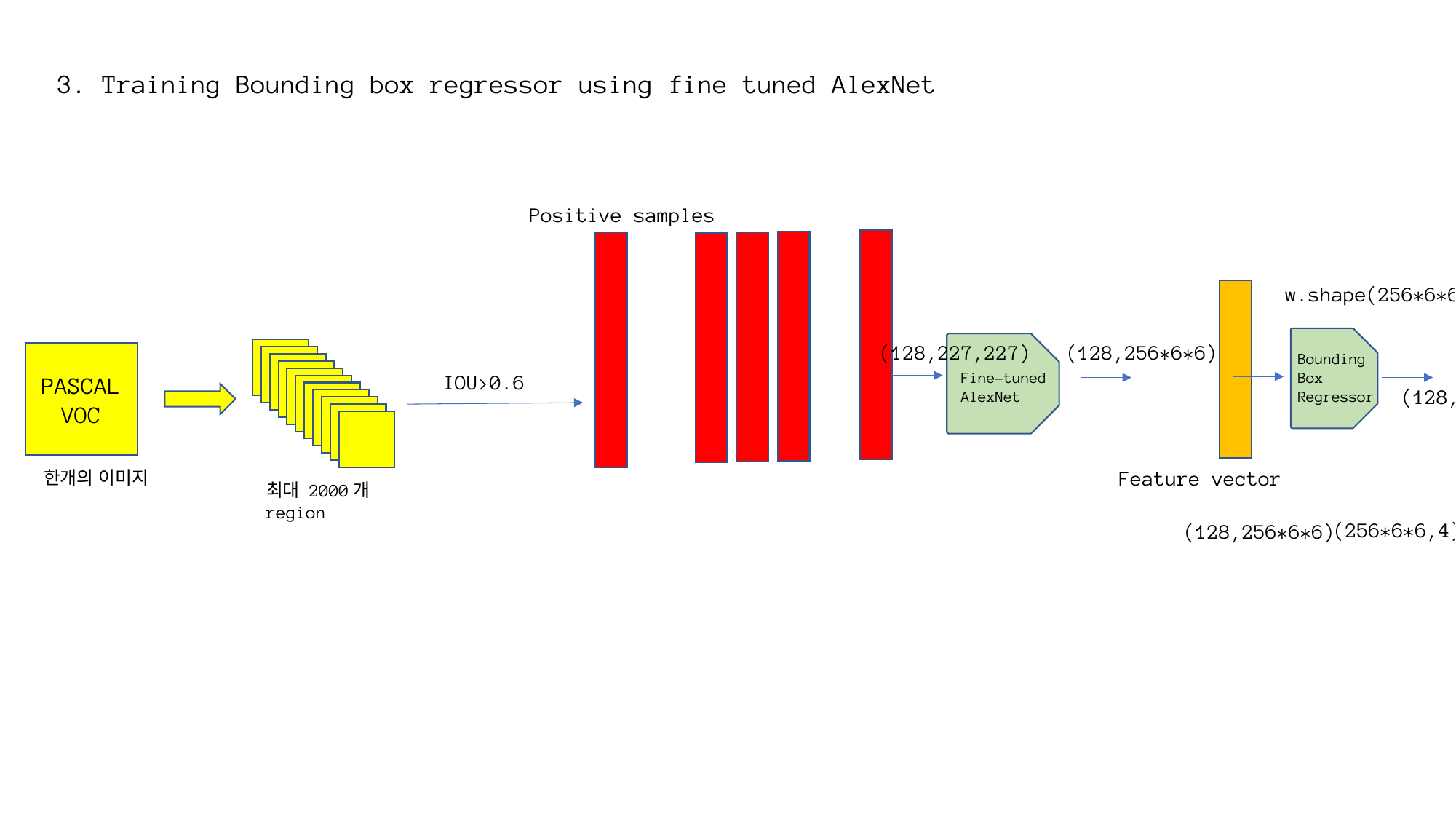

3. Training Bounding box regressor using fine tuned AlexNet
Positive samples

w.shape(256*6*6,4)

(128,256*6*6)
(128,227,227)

PASCAL
VOC
Bounding
Box
Regressor

Fine-tuned
AlexNet
IOU>0.6

(128,4)

Feature vector
한개의 이미지
최대 2000개
region
(256*6*6,4)
(128,256*6*6)